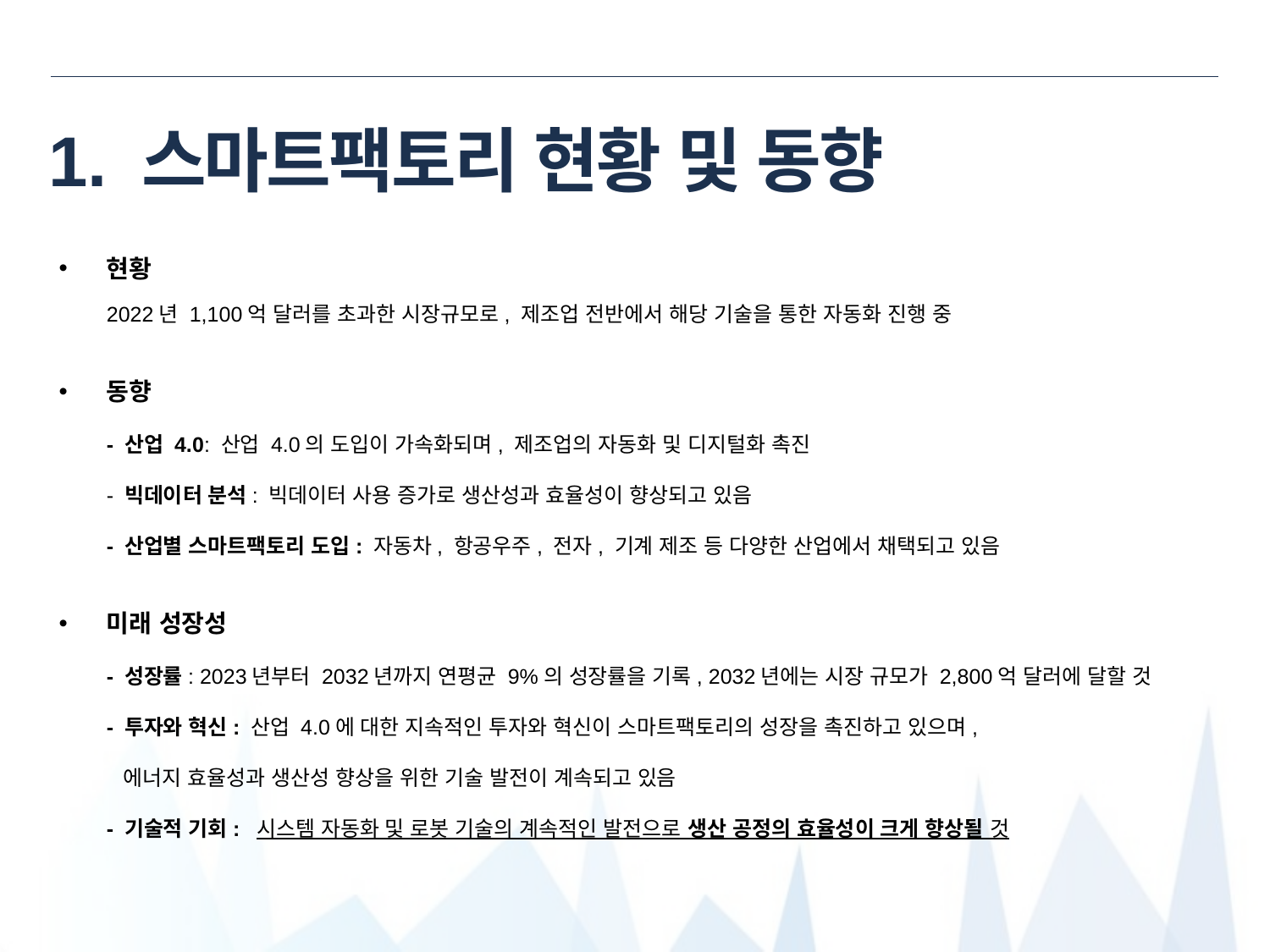

# 1. 스마트팩토리 현황 및 동향
현황
2022년 1,100억 달러를 초과한 시장규모로, 제조업 전반에서 해당 기술을 통한 자동화 진행 중

동향
- 산업 4.0: 산업 4.0의 도입이 가속화되며, 제조업의 자동화 및 디지털화 촉진
- 빅데이터 분석: 빅데이터 사용 증가로 생산성과 효율성이 향상되고 있음
- 산업별 스마트팩토리 도입: 자동차, 항공우주, 전자, 기계 제조 등 다양한 산업에서 채택되고 있음

미래 성장성
- 성장률: 2023년부터 2032년까지 연평균 9%의 성장률을 기록, 2032년에는 시장 규모가 2,800억 달러에 달할 것
- 투자와 혁신: 산업 4.0에 대한 지속적인 투자와 혁신이 스마트팩토리의 성장을 촉진하고 있으며,
  에너지 효율성과 생산성 향상을 위한 기술 발전이 계속되고 있음
- 기술적 기회:  시스템 자동화 및 로봇 기술의 계속적인 발전으로 생산 공정의 효율성이 크게 향상될 것